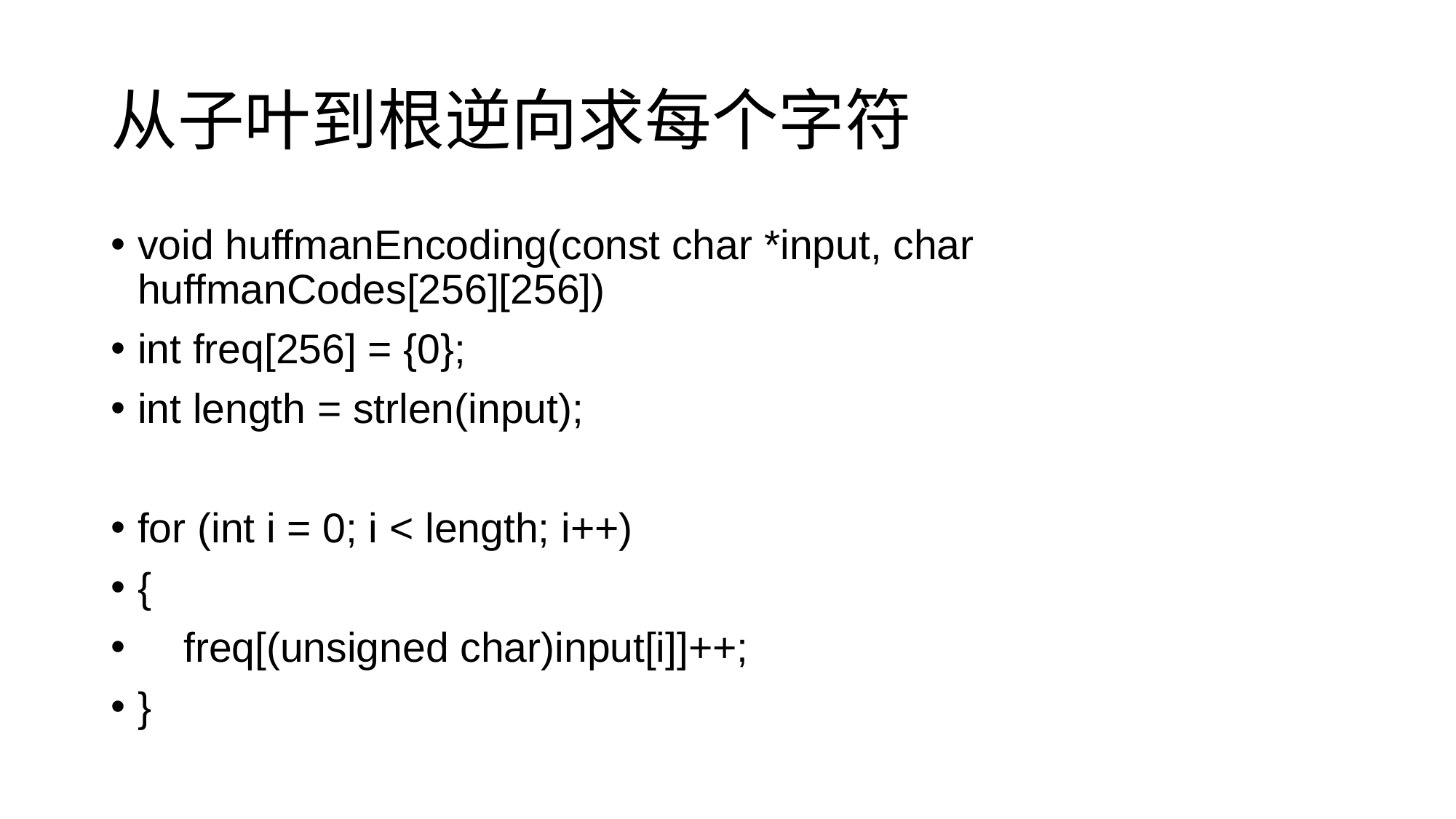

# 从子叶到根逆向求每个字符
void huffmanEncoding(const char *input, char huffmanCodes[256][256])
int freq[256] = {0};
int length = strlen(input);

for (int i = 0; i < length; i++)
{
    freq[(unsigned char)input[i]]++;
}